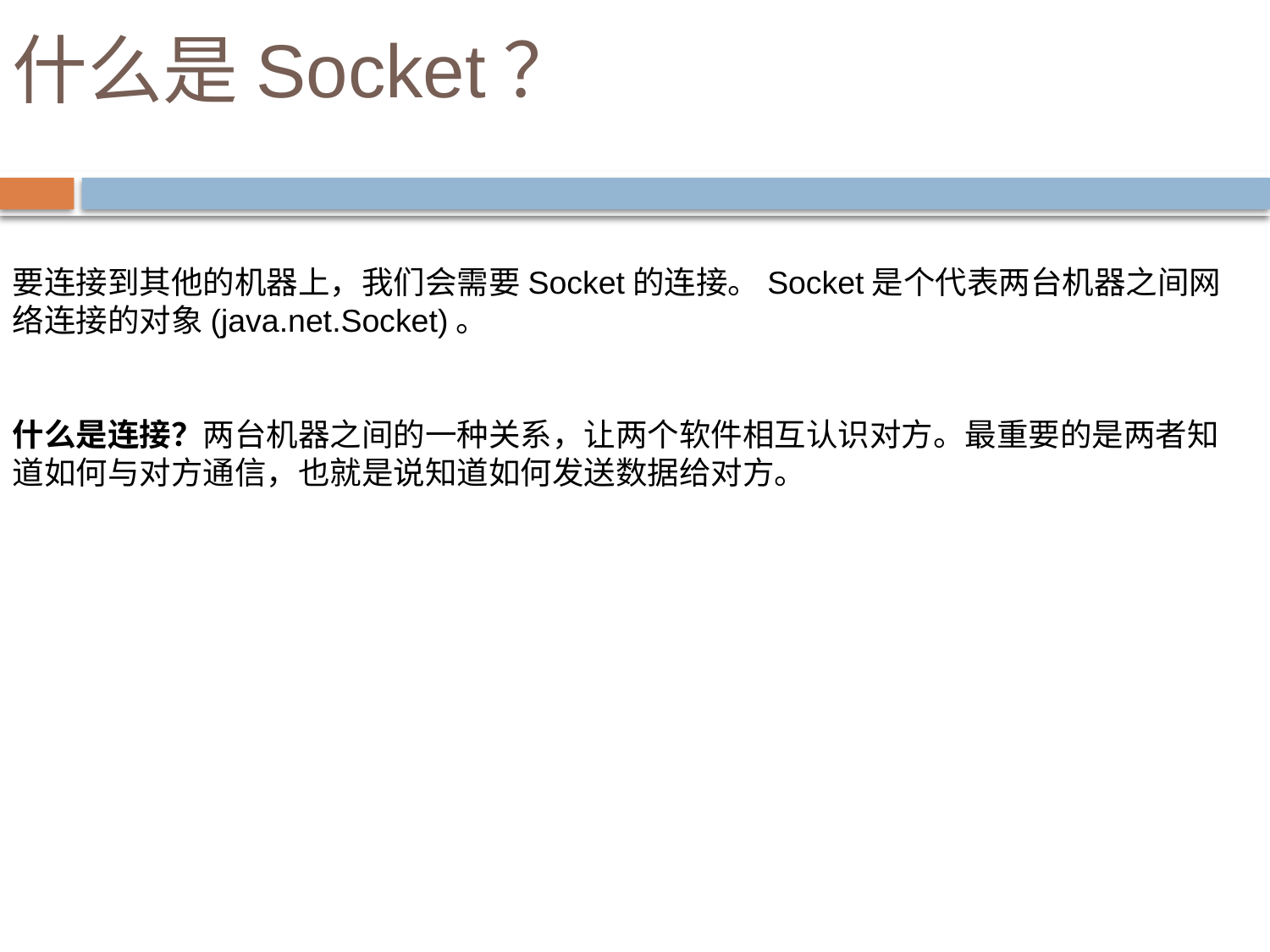

# 什么是Socket？
要连接到其他的机器上，我们会需要Socket的连接。Socket是个代表两台机器之间网络连接的对象(java.net.Socket)。

什么是连接？两台机器之间的一种关系，让两个软件相互认识对方。最重要的是两者知道如何与对方通信，也就是说知道如何发送数据给对方。